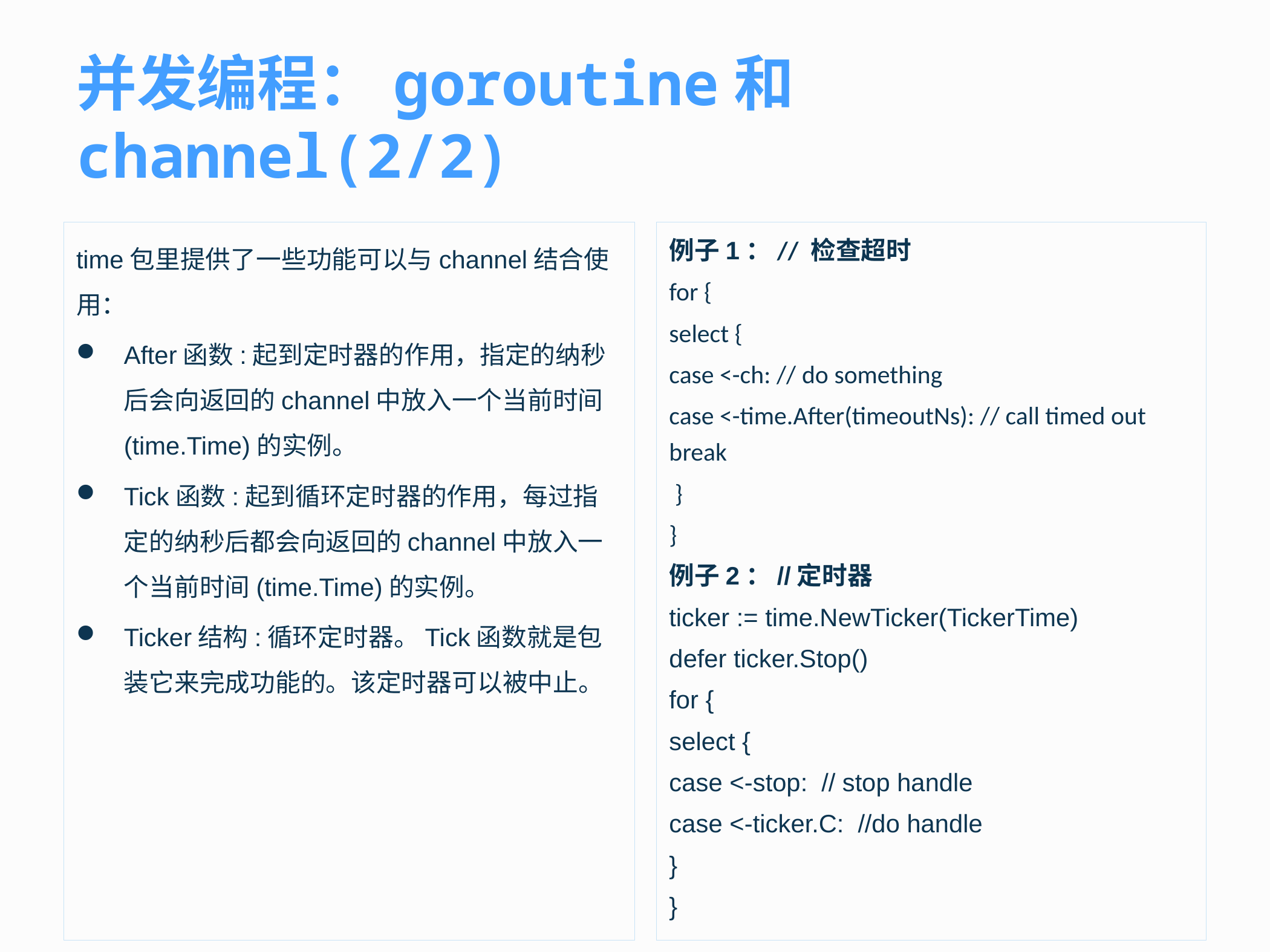

# 并发编程：goroutine和channel(2/2)
time包里提供了一些功能可以与channel结合使用：
After函数:起到定时器的作用，指定的纳秒后会向返回的channel中放入一个当前时间(time.Time)的实例。
Tick函数:起到循环定时器的作用，每过指定的纳秒后都会向返回的channel中放入一个当前时间(time.Time)的实例。
Ticker结构:循环定时器。Tick函数就是包装它来完成功能的。该定时器可以被中止。

例子1：// 检查超时
for {
select {
case <-ch: // do something
case <-time.After(timeoutNs): // call timed out break
 }
}
例子2：//定时器
ticker := time.NewTicker(TickerTime)
defer ticker.Stop()
for {
select {
case <-stop:  // stop handle
case <-ticker.C:  //do handle
}
}